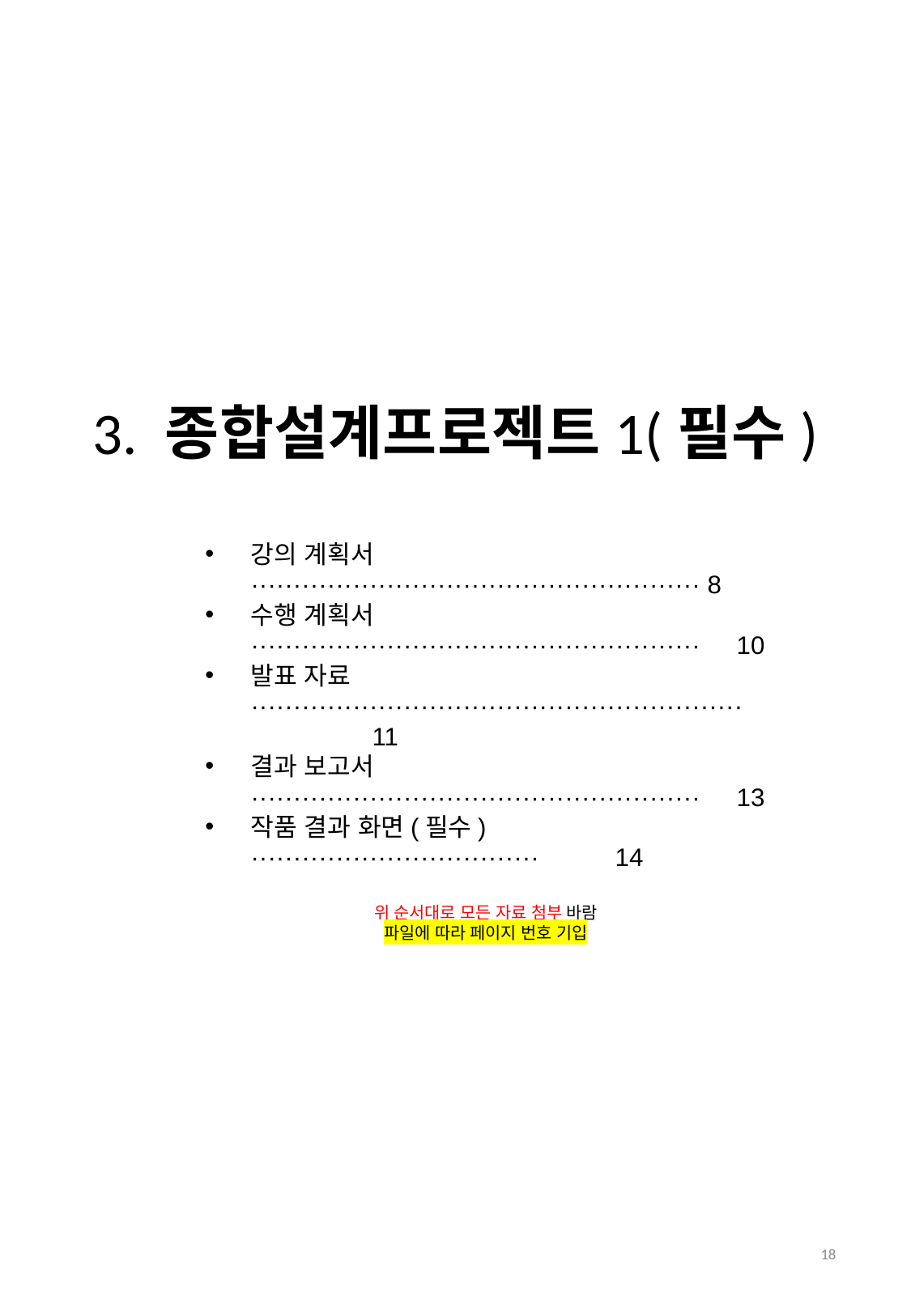

# 3. 종합설계프로젝트1(필수)
강의 계획서 ····················································· 8
수행 계획서 ·····················································	10
발표 자료 ··························································	11
결과 보고서 ·····················································	13
작품 결과 화면(필수) ··································	14

위 순서대로 모든 자료 첨부 바람
파일에 따라 페이지 번호 기입
18